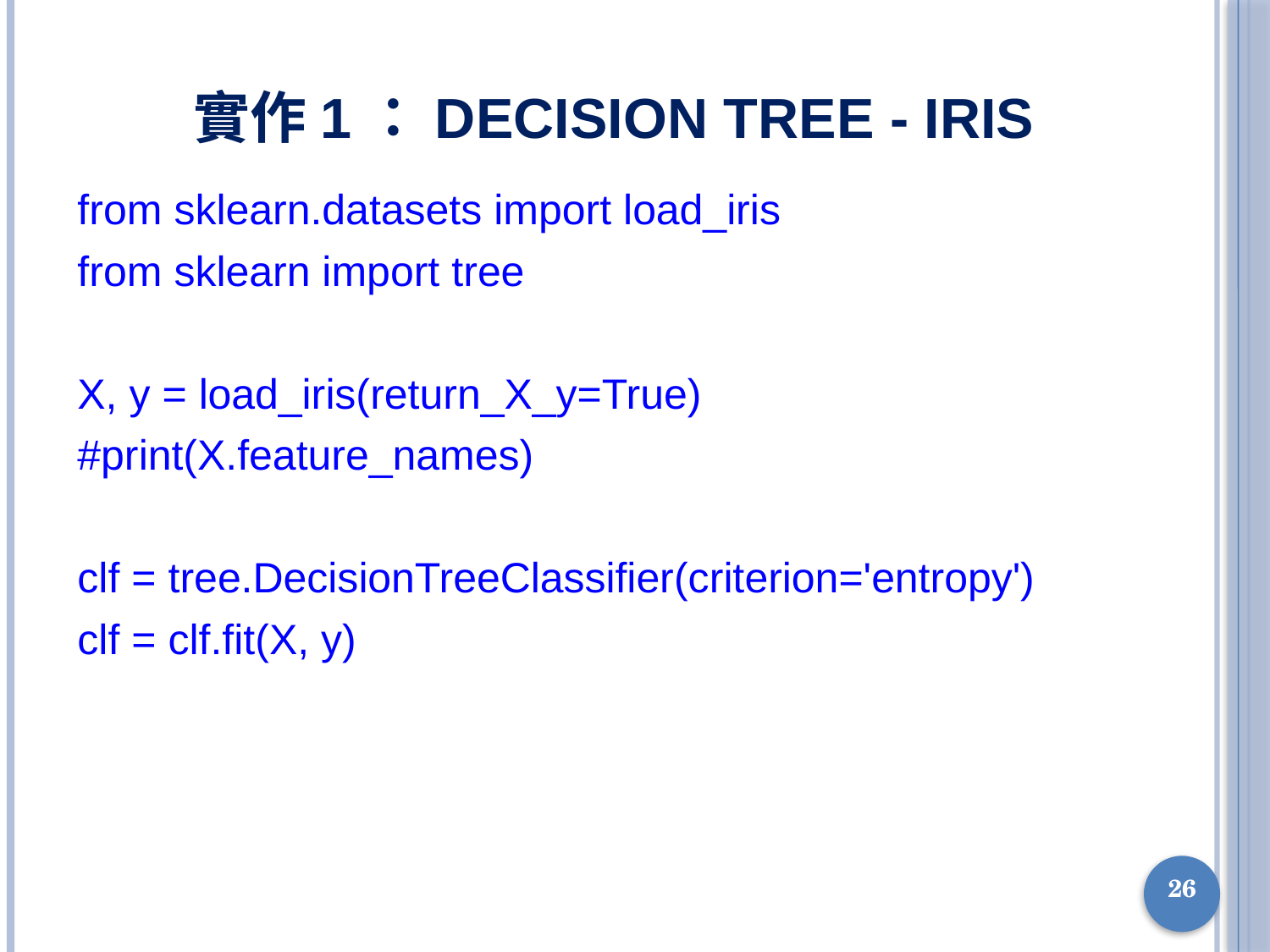

# 實作1：Decision Tree - IRIS
from sklearn.datasets import load_iris
from sklearn import tree

X, y = load_iris(return_X_y=True)
#print(X.feature_names)

clf = tree.DecisionTreeClassifier(criterion='entropy')
clf = clf.fit(X, y)

26